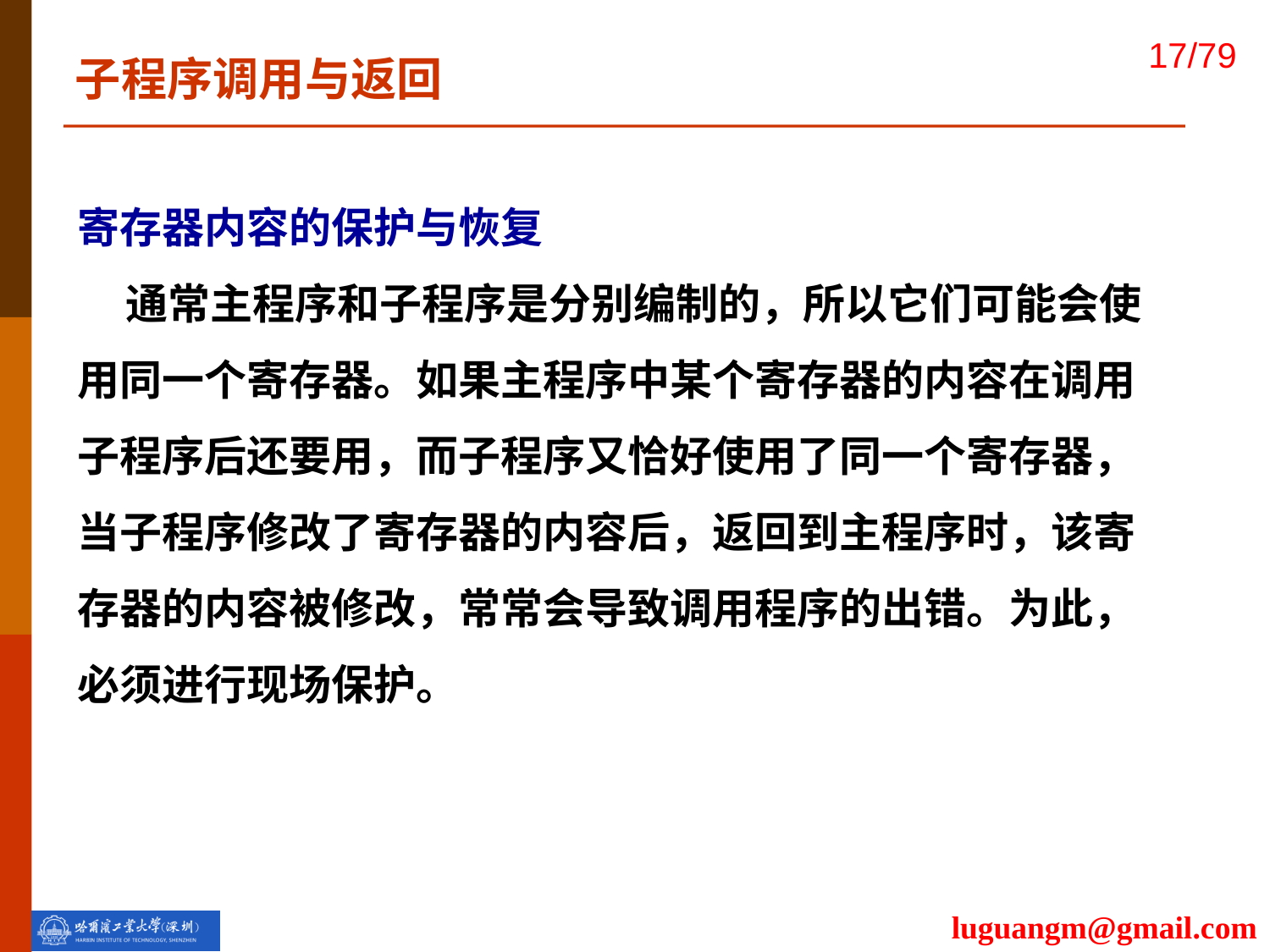

子程序调用与返回
寄存器内容的保护与恢复
    通常主程序和子程序是分别编制的，所以它们可能会使用同一个寄存器。如果主程序中某个寄存器的内容在调用子程序后还要用，而子程序又恰好使用了同一个寄存器，当子程序修改了寄存器的内容后，返回到主程序时，该寄存器的内容被修改，常常会导致调用程序的出错。为此，必须进行现场保护。